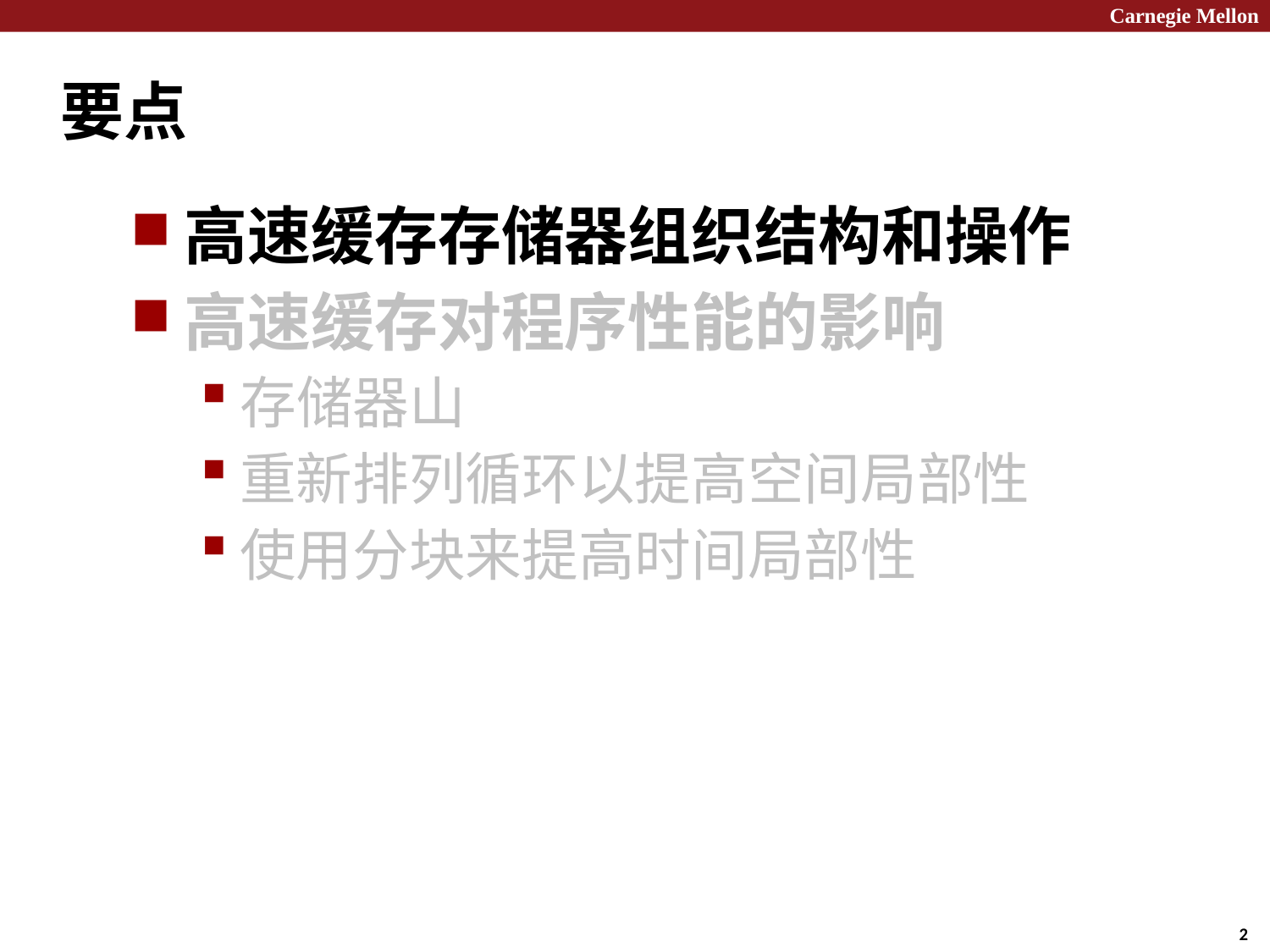

Carnegie Mellon
# 要点
高速缓存存储器组织结构和操作
高速缓存对程序性能的影响
存储器山
重新排列循环以提高空间局部性
使用分块来提高时间局部性
2